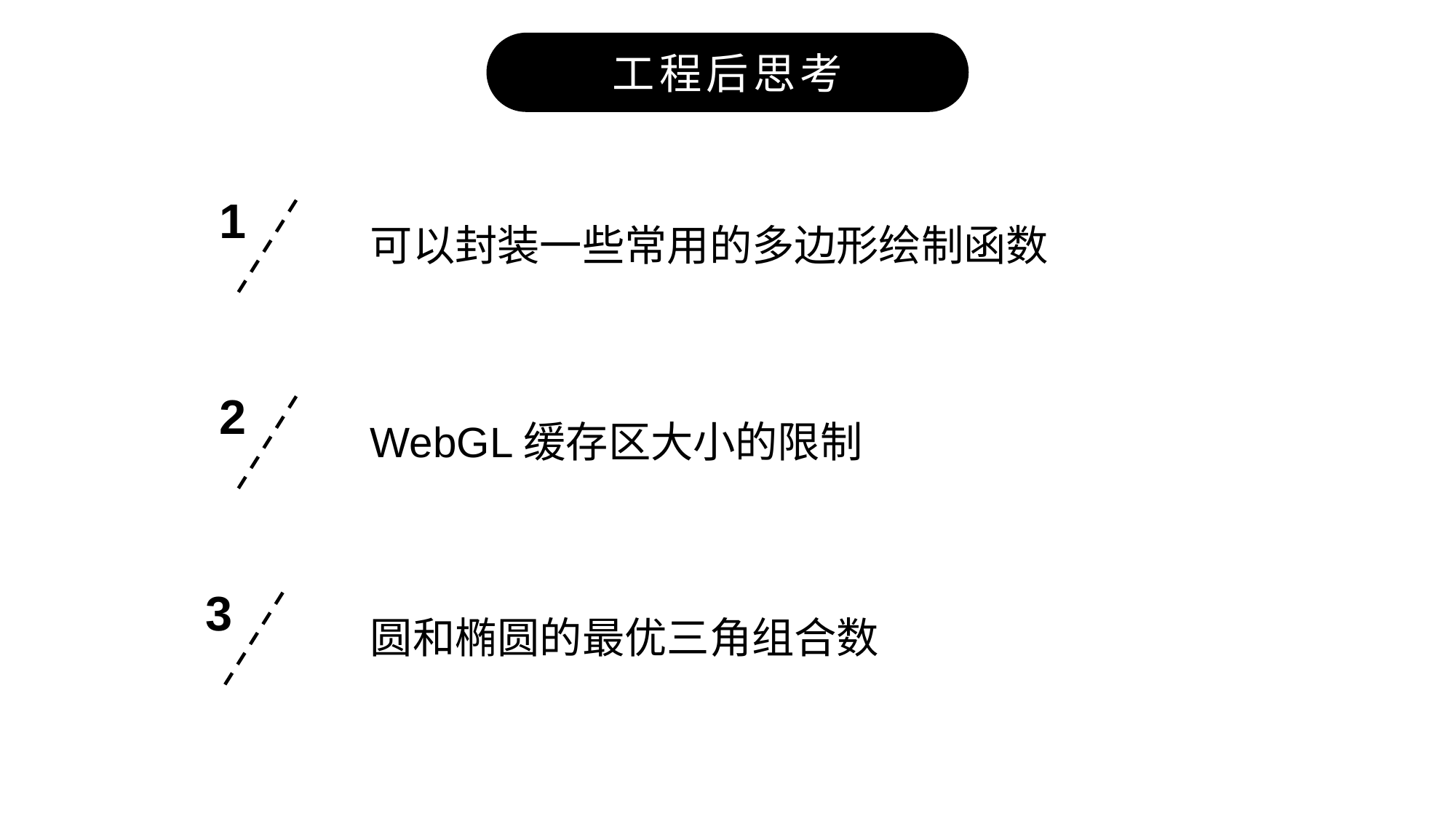

工程后思考
1
可以封装一些常用的多边形绘制函数
2
WebGL缓存区大小的限制
3
圆和椭圆的最优三角组合数